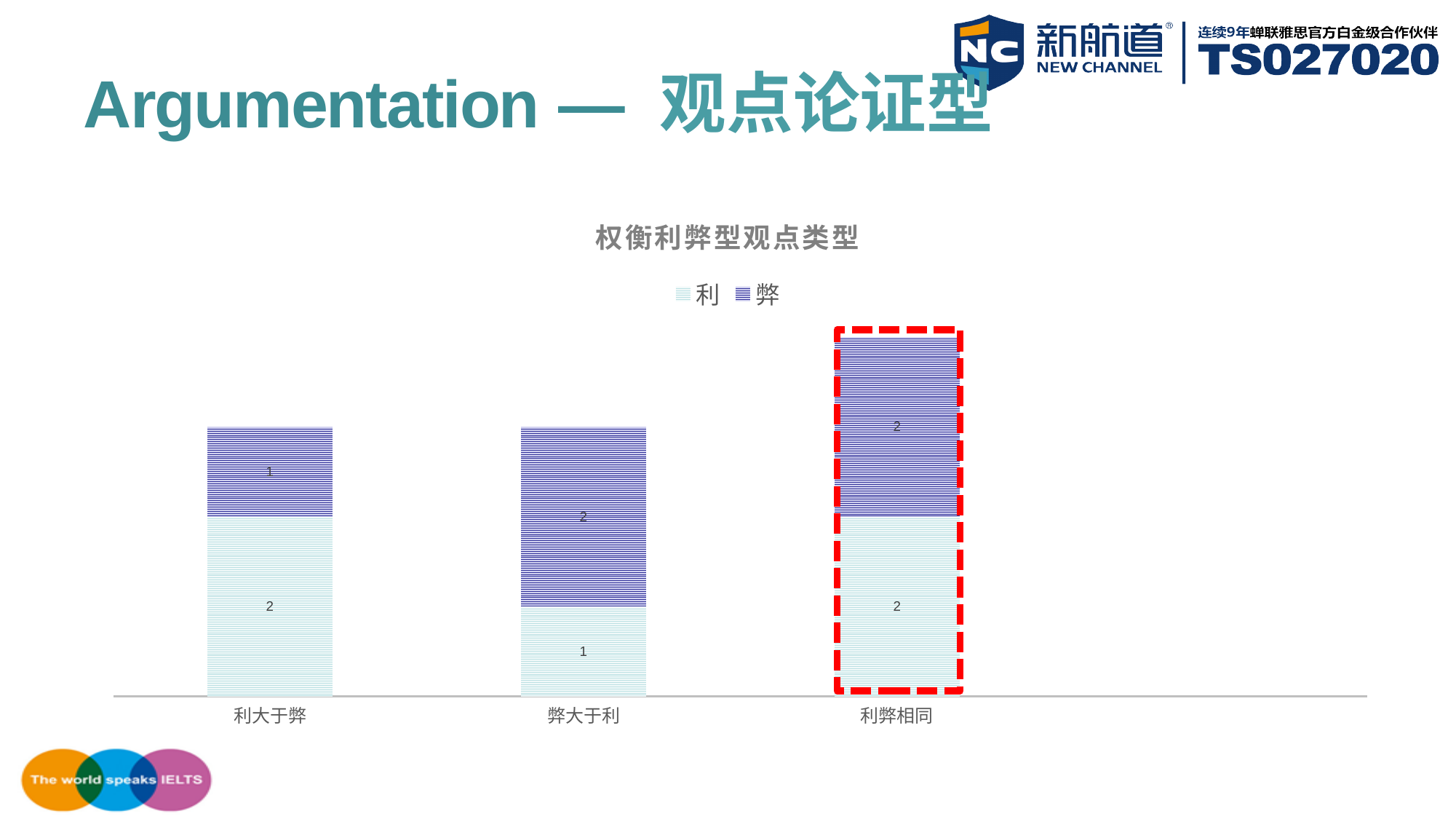

# Argumentation — 观点论证型

### Chart: 权衡利弊型观点类型

| Category | 利 | 弊 |
|---|---|---|
| 利大于弊 | 2.0 | 1.0 |
| 弊大于利 | 1.0 | 2.0 |
| 利弊相同 | 2.0 | 2.0 |
|  | None | None |